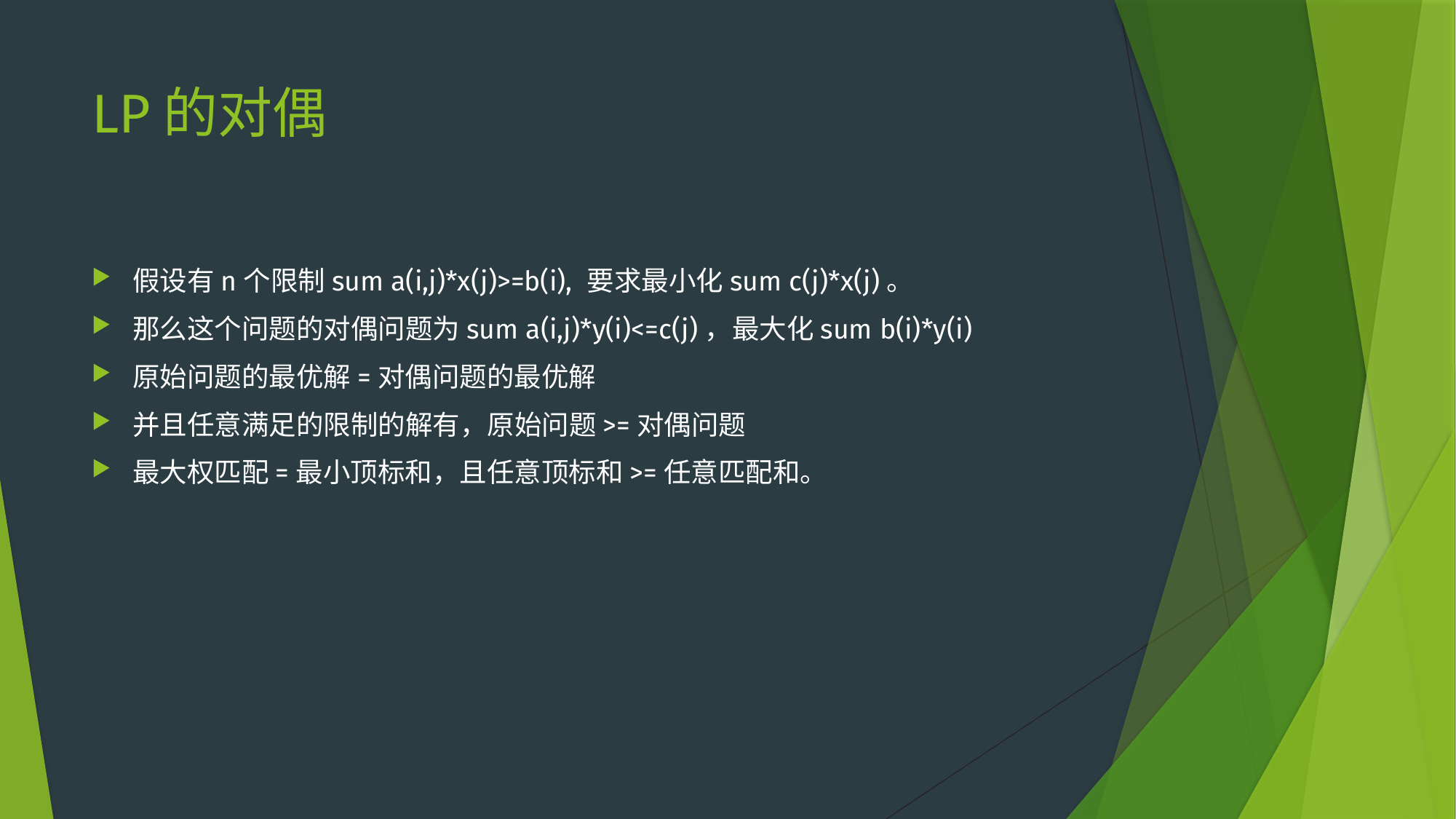

# LP的对偶
假设有n个限制sum a(i,j)*x(j)>=b(i), 要求最小化sum c(j)*x(j)。
那么这个问题的对偶问题为sum a(i,j)*y(i)<=c(j)，最大化sum b(i)*y(i)
原始问题的最优解=对偶问题的最优解
并且任意满足的限制的解有，原始问题>=对偶问题
最大权匹配=最小顶标和，且任意顶标和>=任意匹配和。